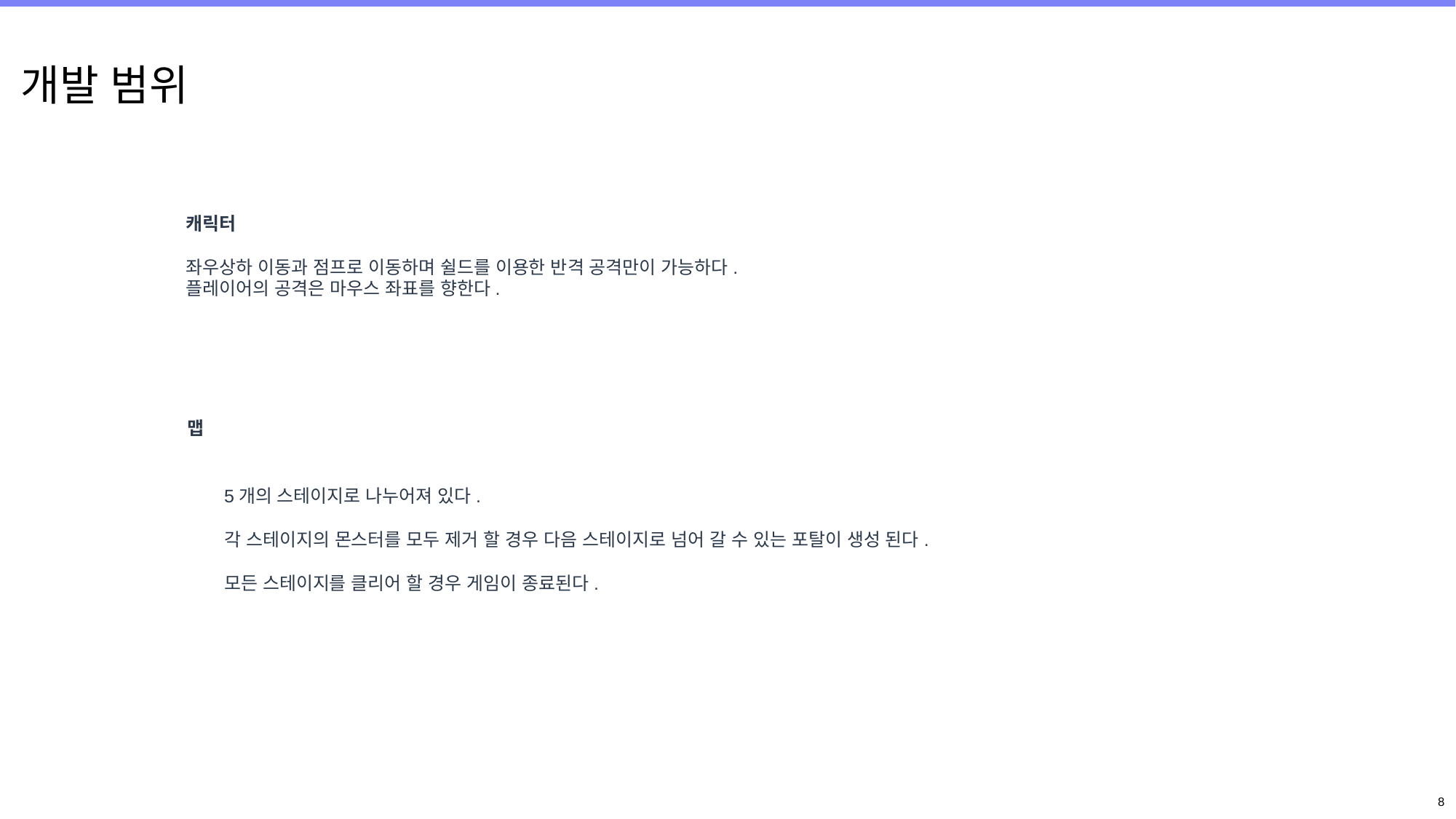

개발 범위
캐릭터

좌우상하 이동과 점프로 이동하며 쉴드를 이용한 반격 공격만이 가능하다.
플레이어의 공격은 마우스 좌표를 향한다.
맵
5개의 스테이지로 나누어져 있다.

각 스테이지의 몬스터를 모두 제거 할 경우 다음 스테이지로 넘어 갈 수 있는 포탈이 생성 된다.

모든 스테이지를 클리어 할 경우 게임이 종료된다.

8